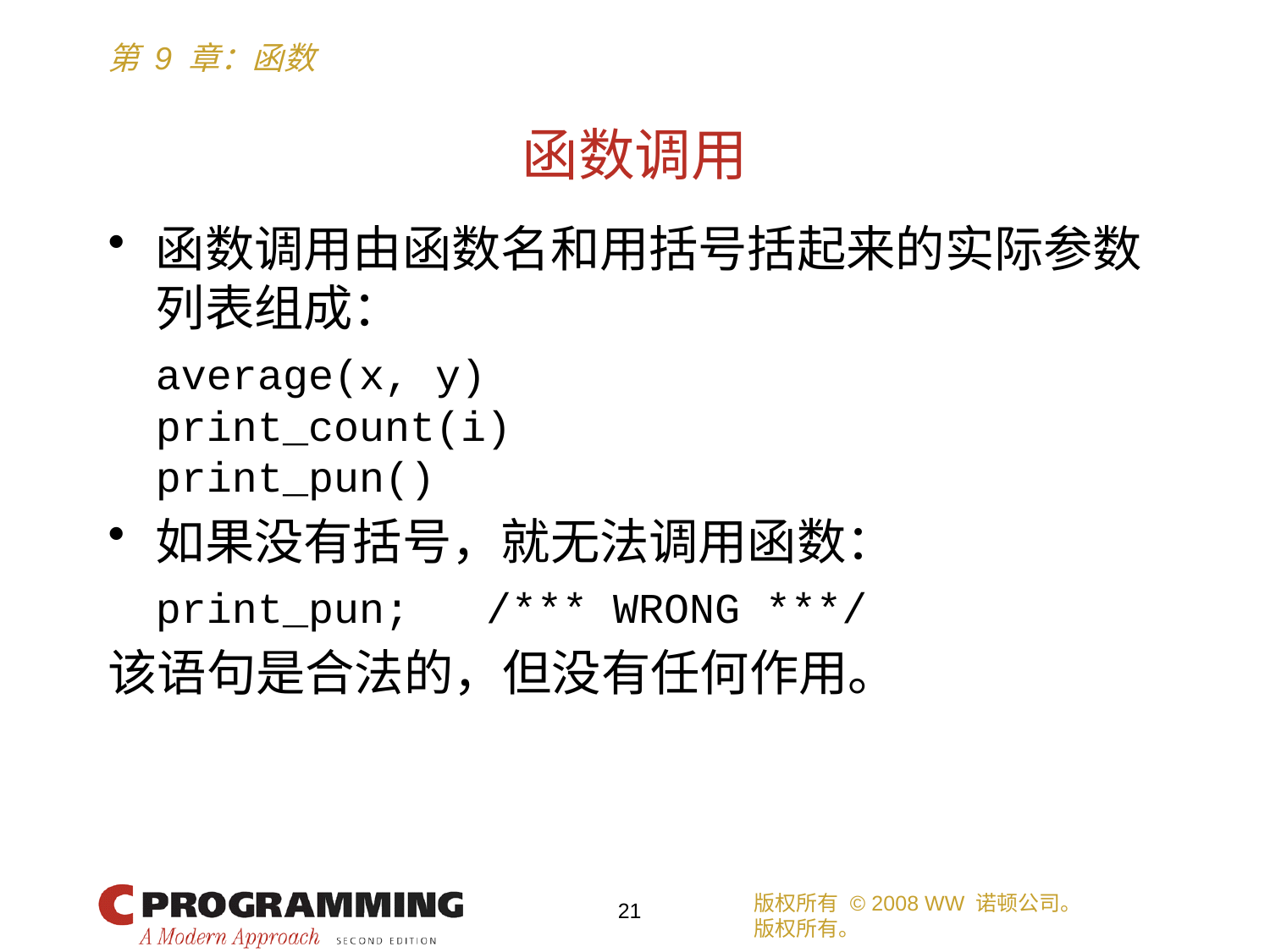

# 函数调用
函数调用由函数名和用括号括起来的实际参数列表组成：
	average(x, y)
	print_count(i)
	print_pun()
如果没有括号，就无法调用函数：
	print_pun;   /*** WRONG ***/
该语句是合法的，但没有任何作用。
版权所有 © 2008 WW 诺顿公司。
版权所有。
21